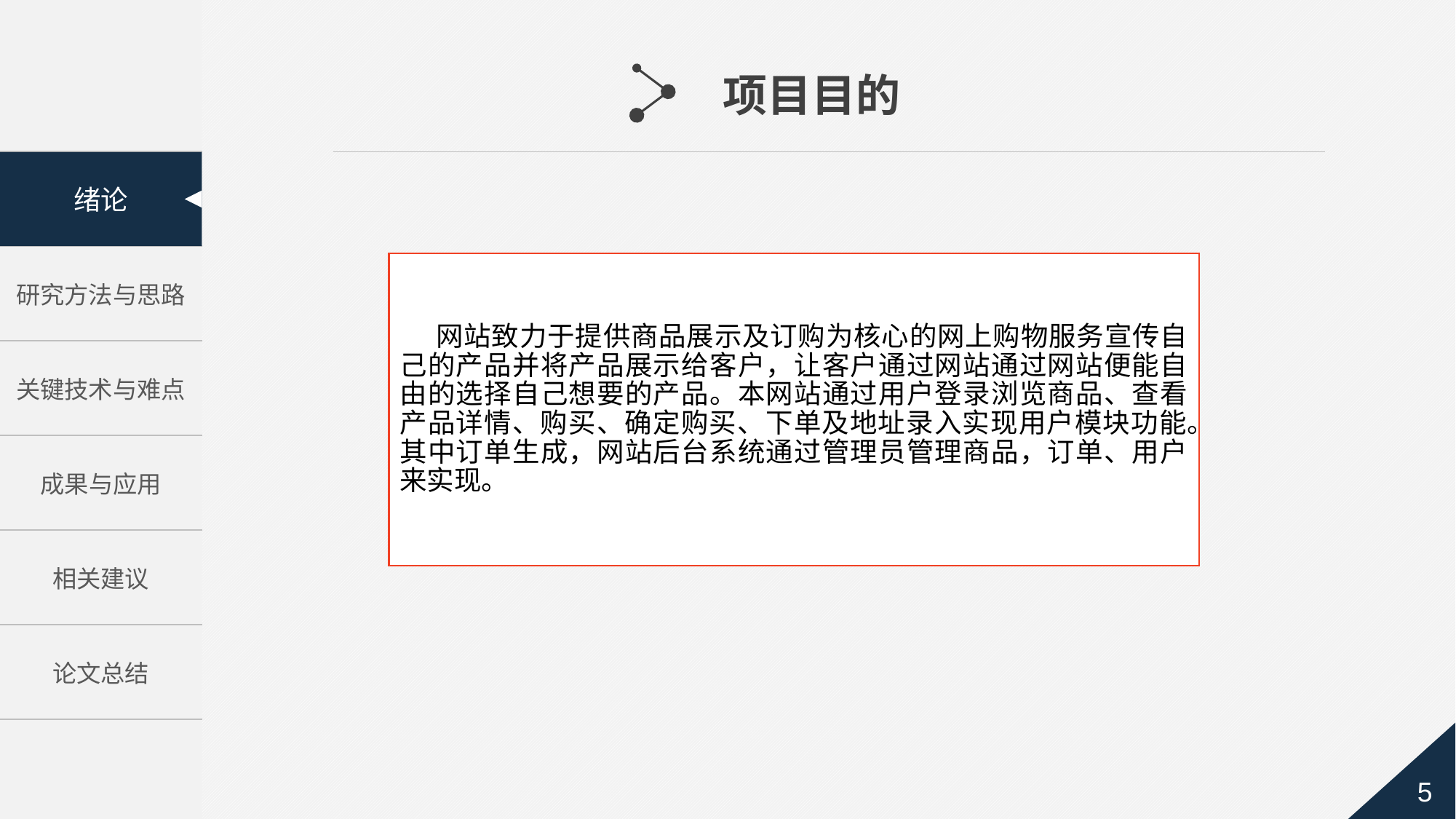

项目目的
网站致力于提供商品展示及订购为核心的网上购物服务宣传自己的产品并将产品展示给客户，让客户通过网站通过网站便能自由的选择自己想要的产品。本网站通过用户登录浏览商品、查看产品详情、购买、确定购买、下单及地址录入实现用户模块功能。其中订单生成，网站后台系统通过管理员管理商品，订单、用户来实现。